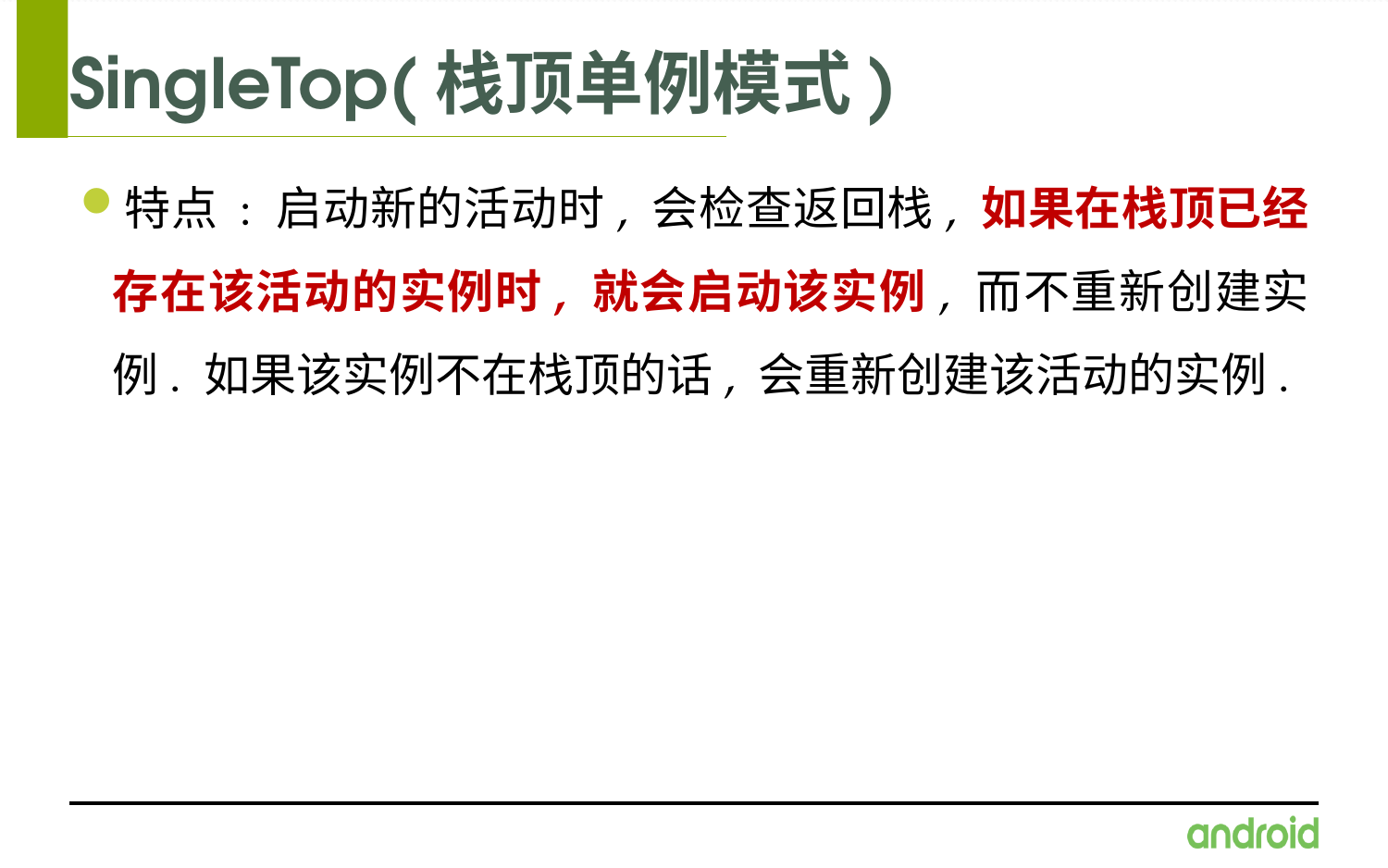

# SingleTop(栈顶单例模式)
特点 : 启动新的活动时, 会检查返回栈, 如果在栈顶已经存在该活动的实例时, 就会启动该实例, 而不重新创建实例. 如果该实例不在栈顶的话, 会重新创建该活动的实例.